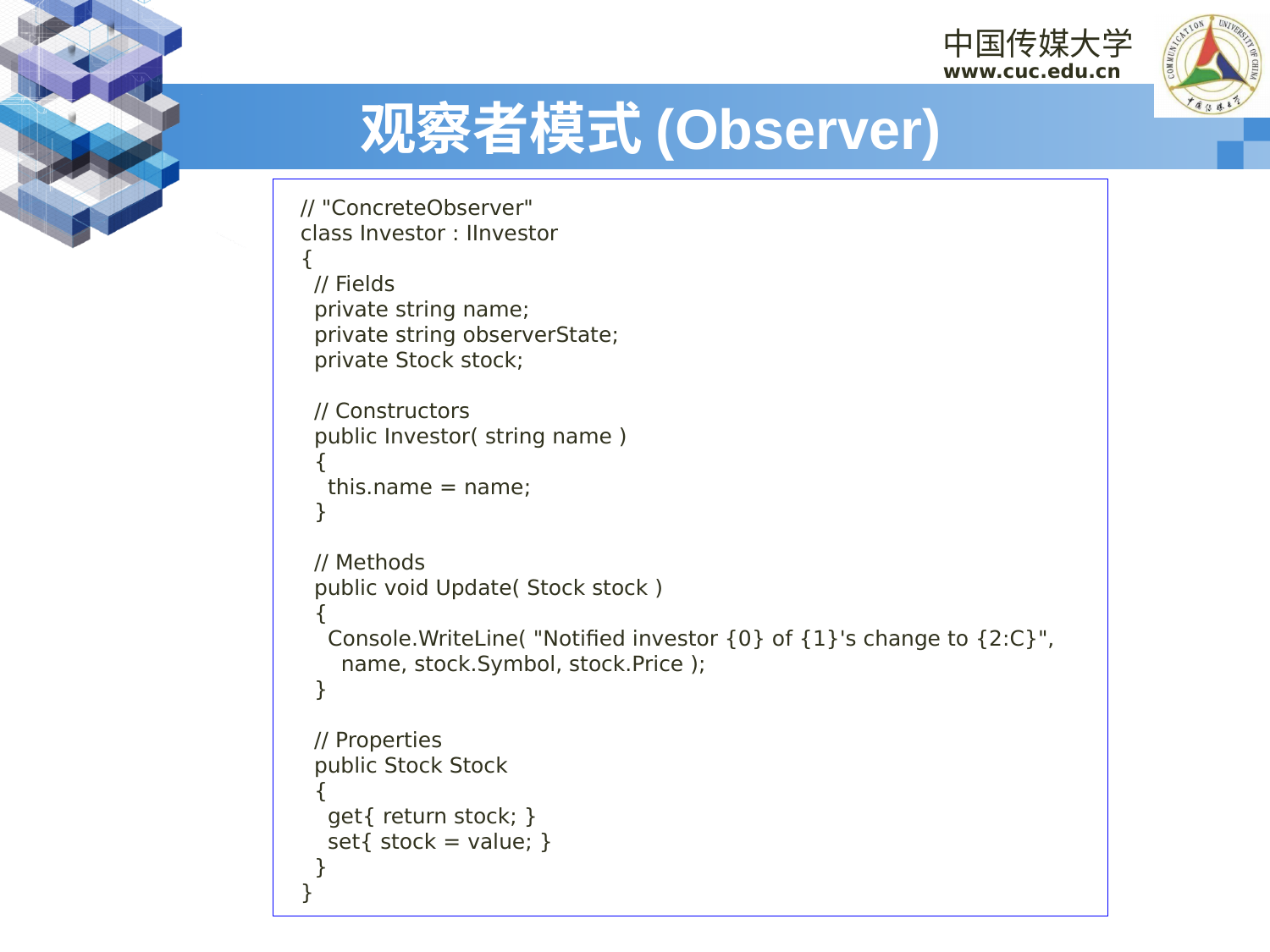

# 观察者模式(Observer)

// "ConcreteObserver"
class Investor : IInvestor
{
  // Fields
  private string name;
  private string observerState;
  private Stock stock;

  // Constructors
  public Investor( string name )
  {
    this.name = name;
  }

  // Methods
  public void Update( Stock stock )
  {
    Console.WriteLine( "Notified investor {0} of {1}'s change to {2:C}",
      name, stock.Symbol, stock.Price );
  }

  // Properties
  public Stock Stock
  {
    get{ return stock; }
    set{ stock = value; }
  }
}